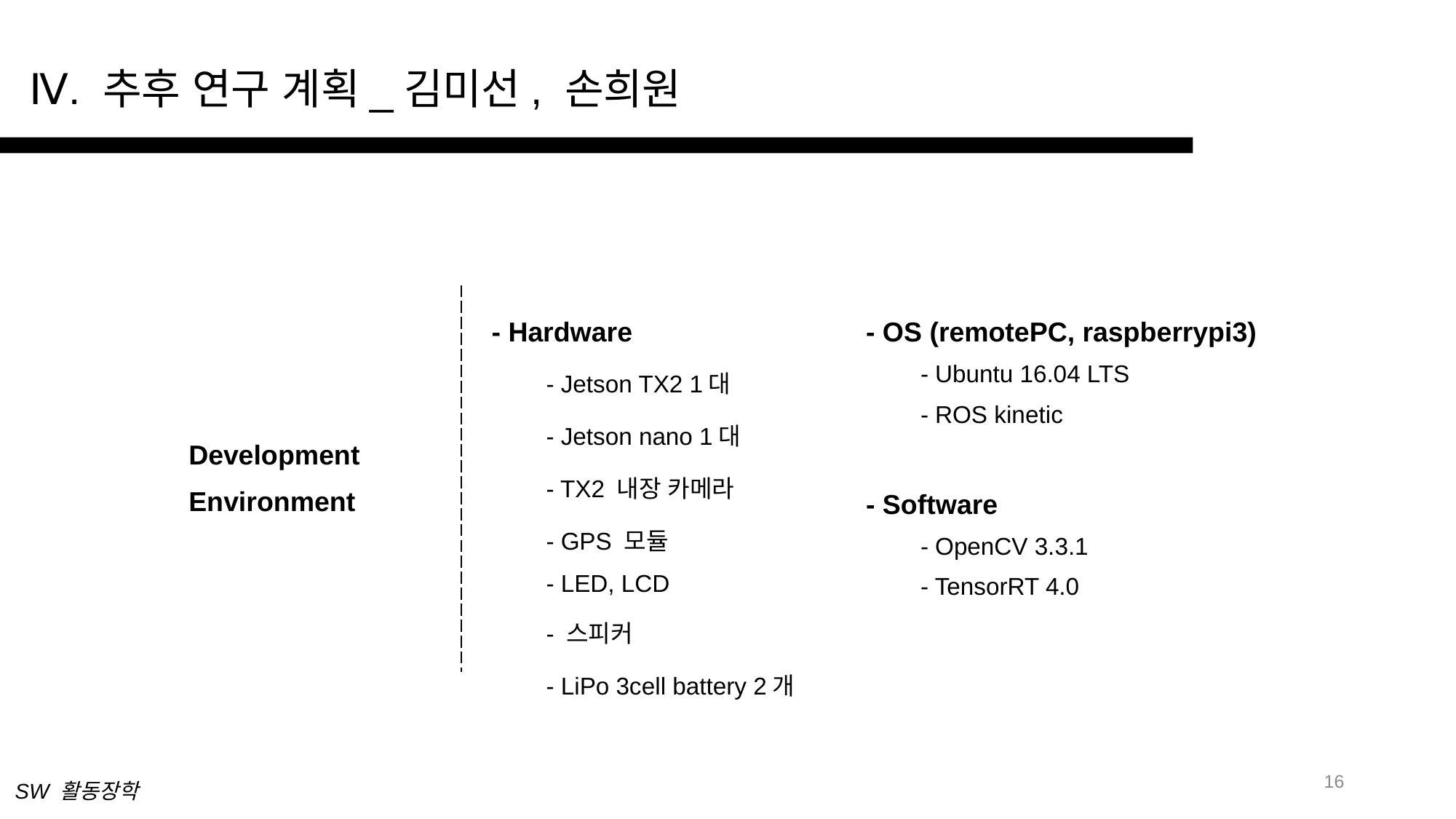

Ⅳ. 추후 연구 계획_김미선, 손희원

| Development Environment | - Hardware - Jetson TX2 1대 - Jetson nano 1대 - TX2 내장 카메라 - GPS 모듈 - LED, LCD - 스피커 - LiPo 3cell battery 2개 | - OS (remotePC, raspberrypi3) - Ubuntu 16.04 LTS - ROS kinetic - Software - OpenCV 3.3.1 - TensorRT 4.0 |
| --- | --- | --- |
16
SW 활동장학